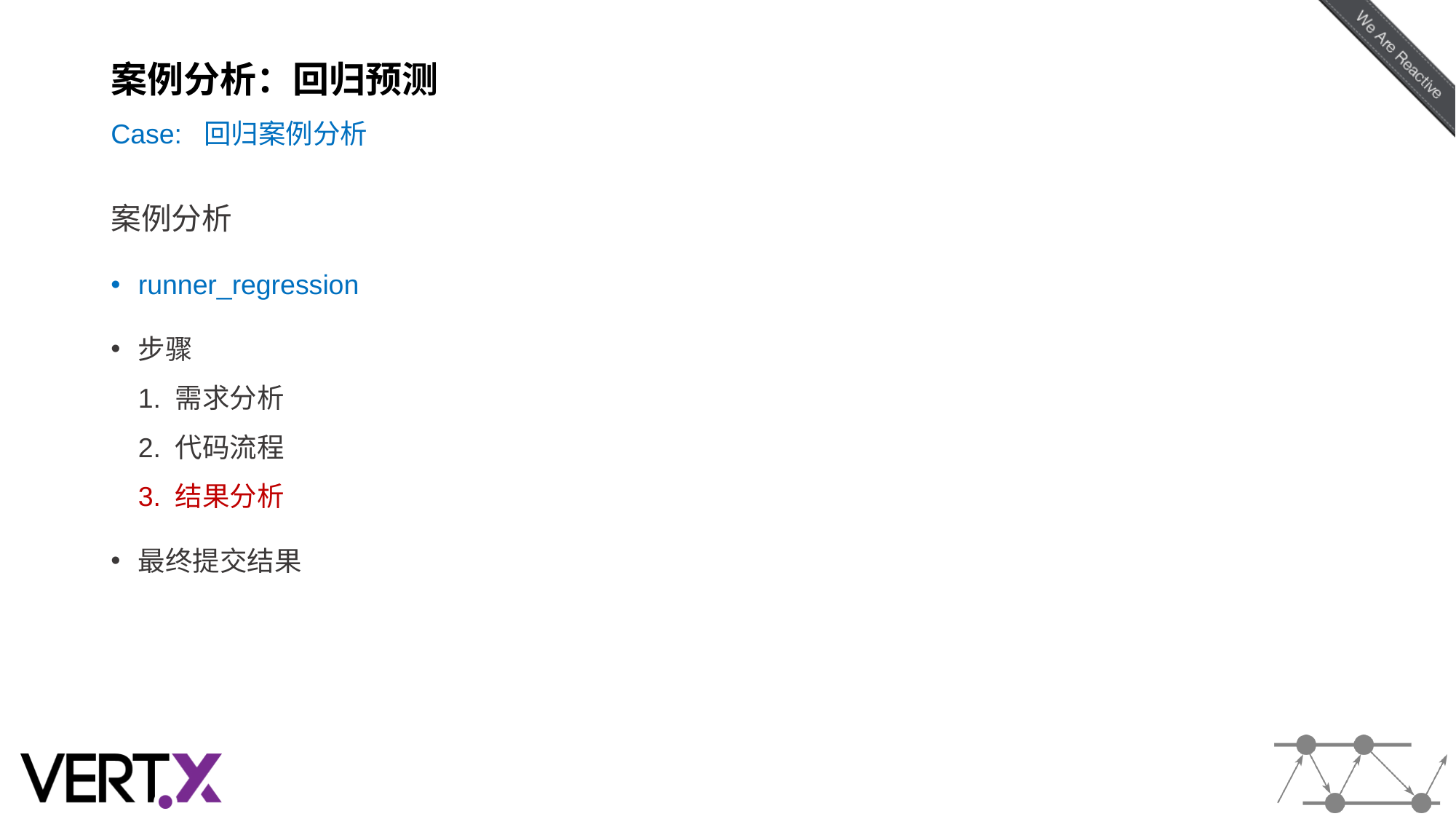

# 案例分析：回归预测 Case:  回归案例分析
案例分析
runner_regression
步骤
1. 需求分析
2. 代码流程
3. 结果分析
最终提交结果